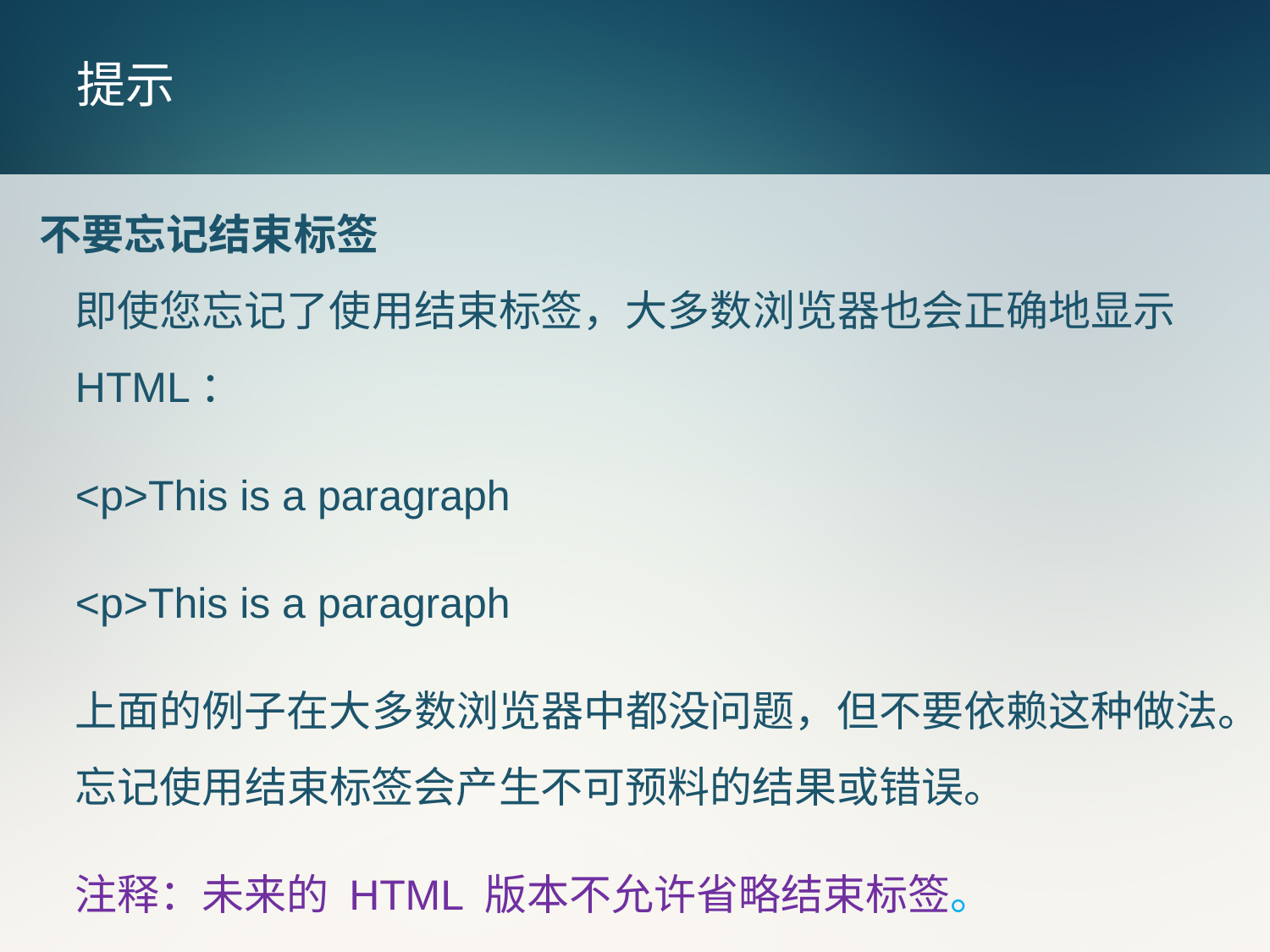

# 提示
不要忘记结束标签
即使您忘记了使用结束标签，大多数浏览器也会正确地显示 HTML：
	<p>This is a paragraph
	<p>This is a paragraph
	上面的例子在大多数浏览器中都没问题，但不要依赖这种做法。忘记使用结束标签会产生不可预料的结果或错误。
	注释：未来的 HTML 版本不允许省略结束标签。